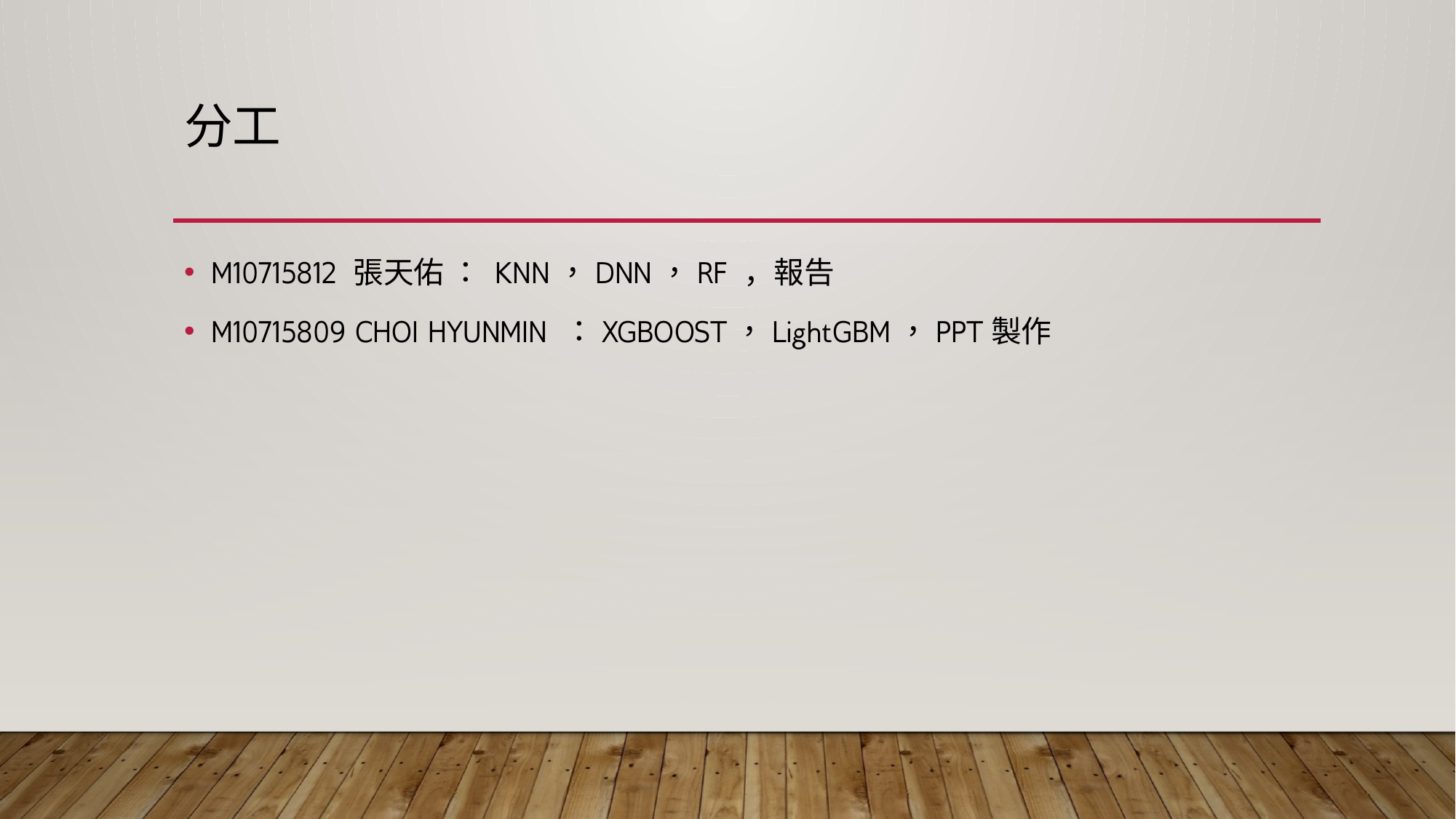

# 分工
M10715812 張天佑 ： KNN，DNN，RF ，報告
M10715809 CHOI HYUNMIN ：XGBOOST，LightGBM，PPT製作